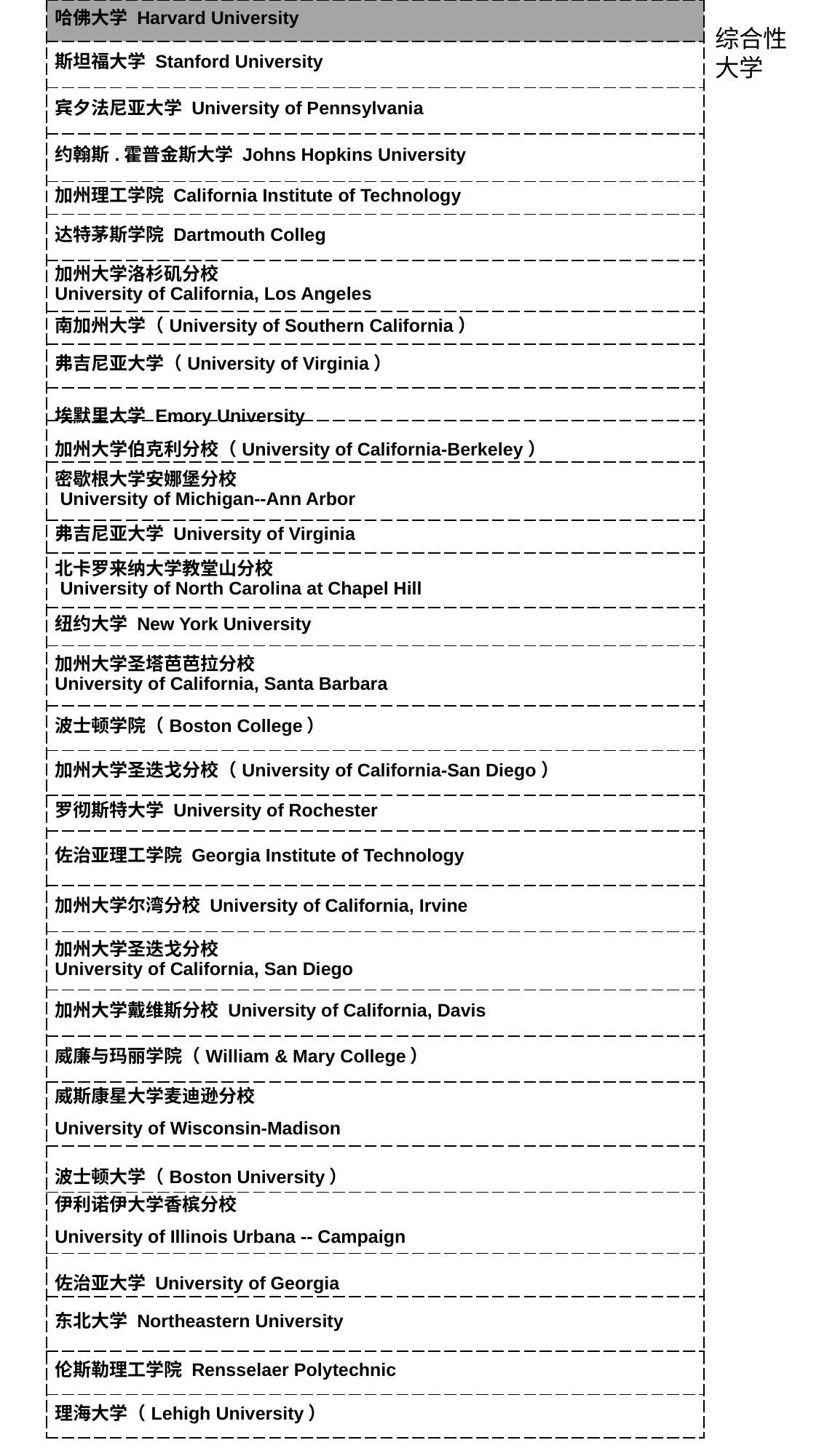

| 哈佛大学 Harvard University |
| --- |
| 斯坦福大学 Stanford University |
| 宾夕法尼亚大学 University of Pennsylvania |
| 约翰斯.霍普金斯大学 Johns Hopkins University |
| 加州理工学院 California Institute of Technology |
| 达特茅斯学院 Dartmouth Colleg |
| 加州大学洛杉矶分校 University of California, Los Angeles |
| 南加州大学（University of Southern California） |
| 弗吉尼亚大学（University of Virginia） |
| 埃默里大学 Emory University |
| 加州大学伯克利分校（University of California-Berkeley） |
| 密歇根大学安娜堡分校 University of Michigan--Ann Arbor |
| 弗吉尼亚大学 University of Virginia |
| 北卡罗来纳大学教堂山分校 University of North Carolina at Chapel Hill |
| 纽约大学 New York University |
| 加州大学圣塔芭芭拉分校 University of California, Santa Barbara |
| 波士顿学院（Boston College） |
| 加州大学圣迭戈分校（University of California-San Diego） |
| 罗彻斯特大学 University of Rochester |
| 佐治亚理工学院 Georgia Institute of Technology |
| 加州大学尔湾分校 University of California, Irvine |
| 加州大学圣迭戈分校 University of California, San Diego |
| 加州大学戴维斯分校 University of California, Davis |
| 威廉与玛丽学院（William & Mary College） |
| 威斯康星大学麦迪逊分校 University of Wisconsin-Madison |
| 波士顿大学（Boston University） |
| 伊利诺伊大学香槟分校 University of Illinois Urbana -- Campaign |
| 佐治亚大学 University of Georgia |
| 东北大学 Northeastern University |
| 伦斯勒理工学院 Rensselaer Polytechnic |
| 理海大学（Lehigh University） |
综合性
大学